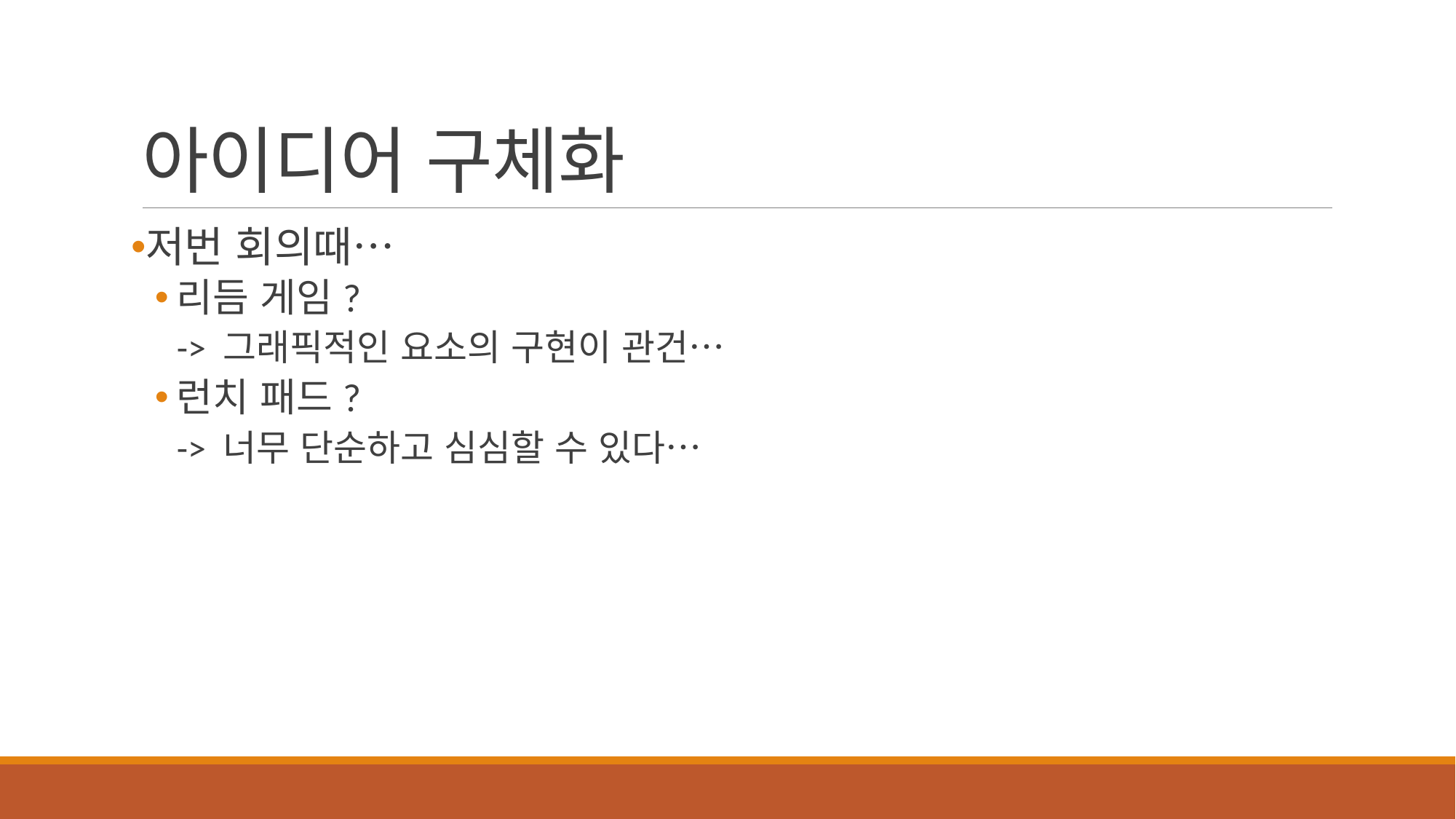

# 아이디어 구체화
저번 회의때…
리듬 게임?
-> 그래픽적인 요소의 구현이 관건…
런치 패드?
-> 너무 단순하고 심심할 수 있다…